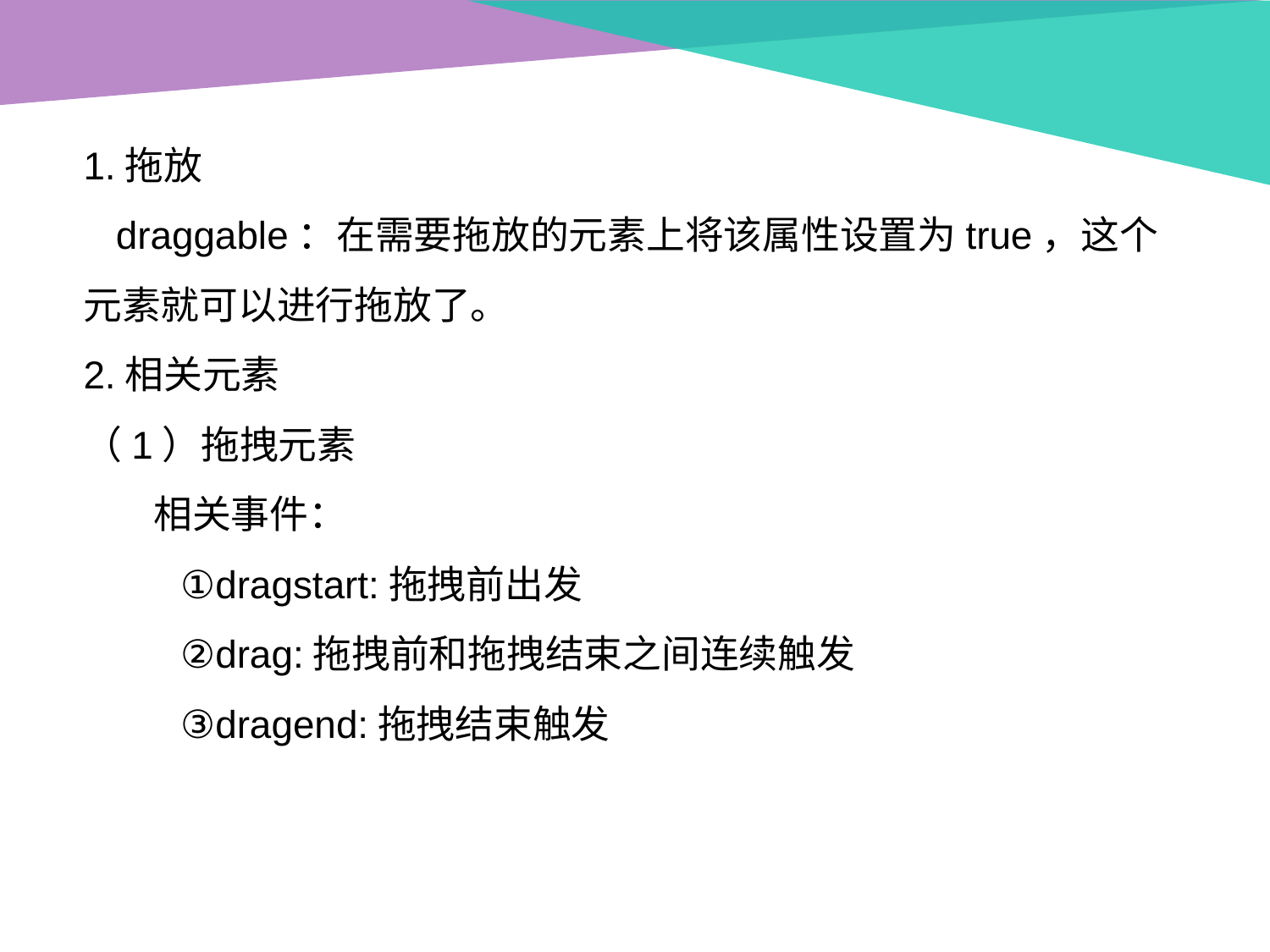

1.拖放
   draggable：在需要拖放的元素上将该属性设置为true，这个元素就可以进行拖放了。
2.相关元素
（1）拖拽元素
       相关事件：
         ①dragstart:拖拽前出发
         ②drag:拖拽前和拖拽结束之间连续触发
         ③dragend:拖拽结束触发